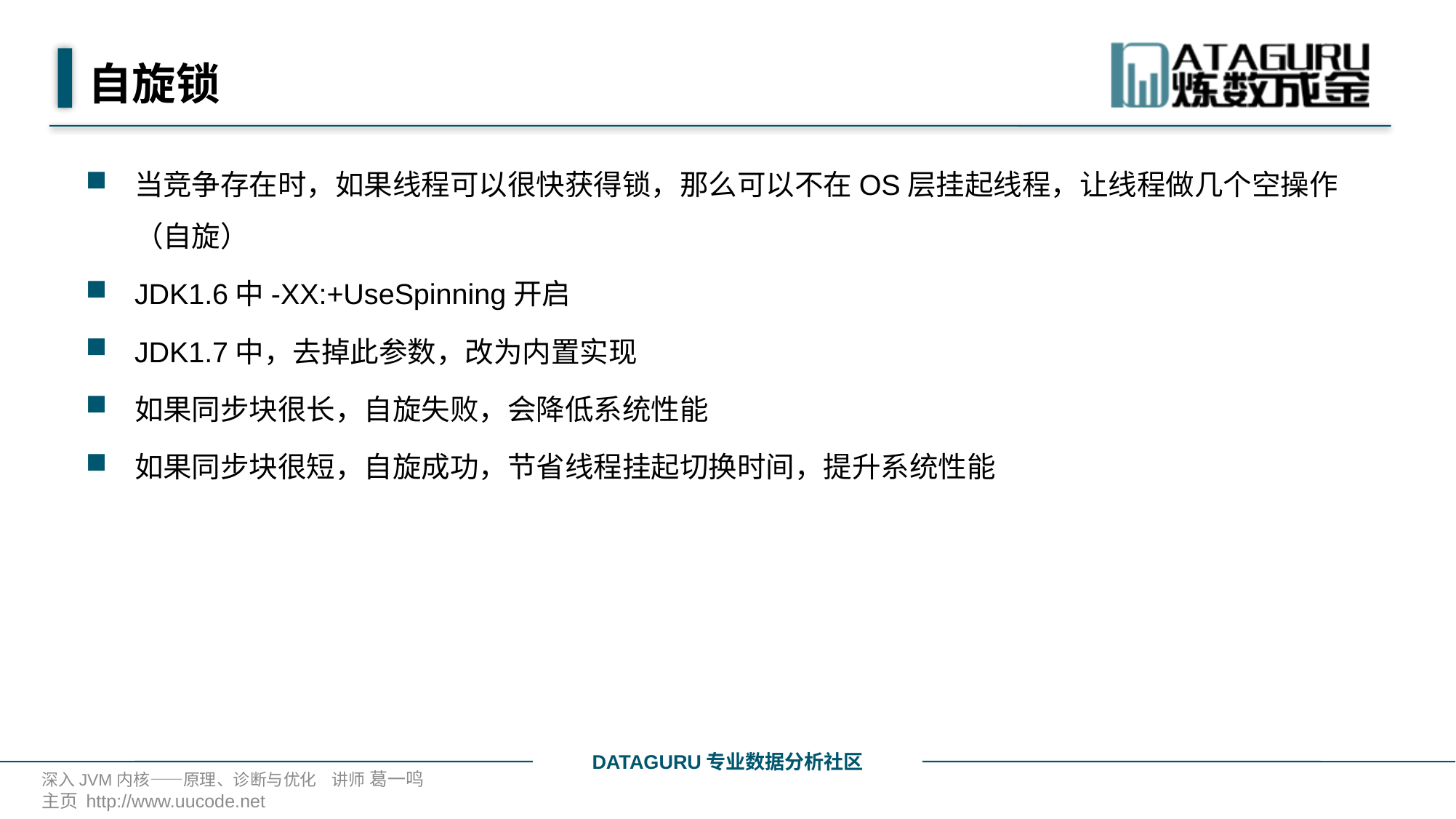

# 自旋锁
当竞争存在时，如果线程可以很快获得锁，那么可以不在OS层挂起线程，让线程做几个空操作（自旋）
JDK1.6中-XX:+UseSpinning开启
JDK1.7中，去掉此参数，改为内置实现
如果同步块很长，自旋失败，会降低系统性能
如果同步块很短，自旋成功，节省线程挂起切换时间，提升系统性能